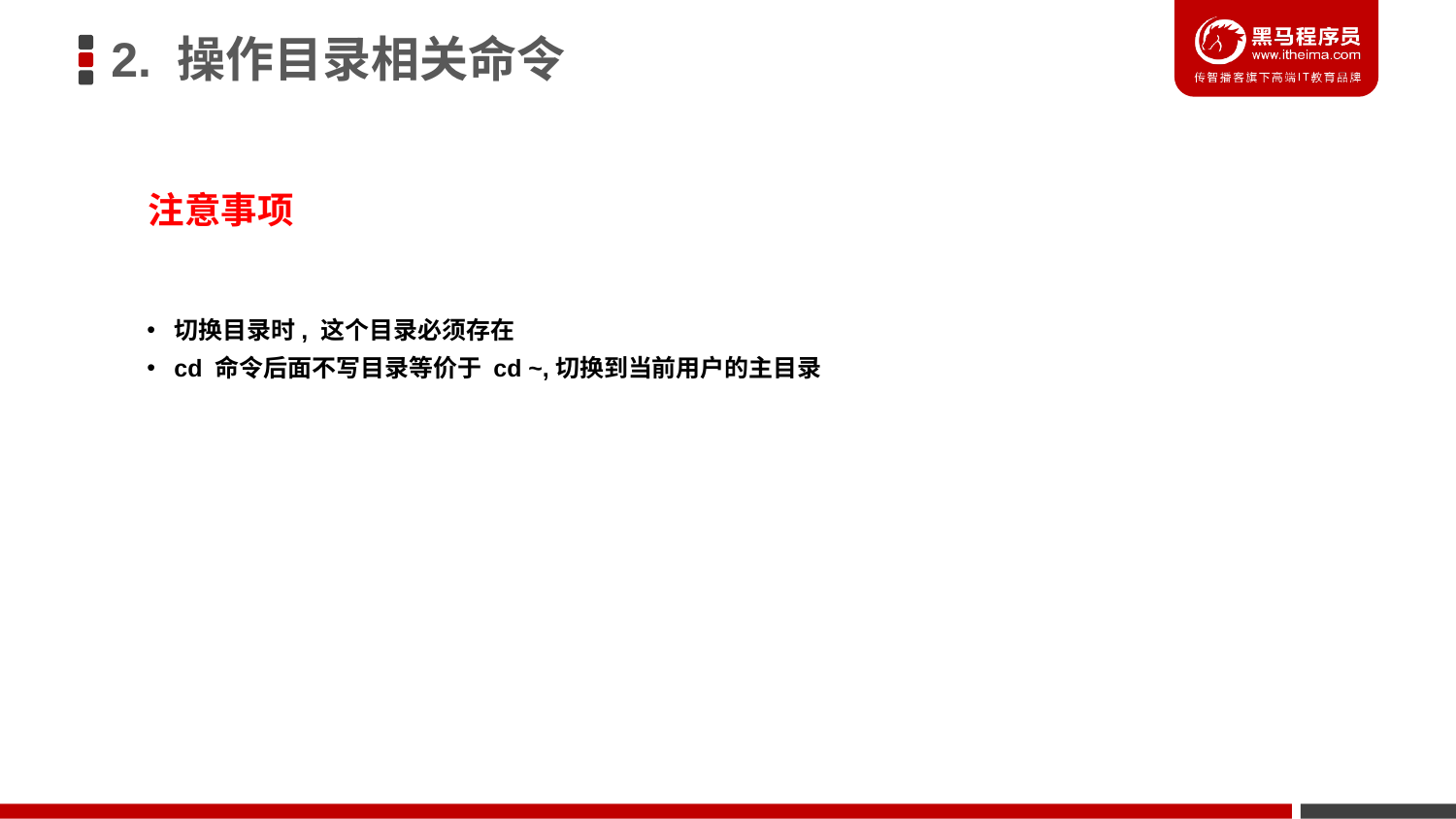

2. 操作目录相关命令
注意事项
切换目录时, 这个目录必须存在
cd 命令后面不写目录等价于 cd ~,切换到当前用户的主目录